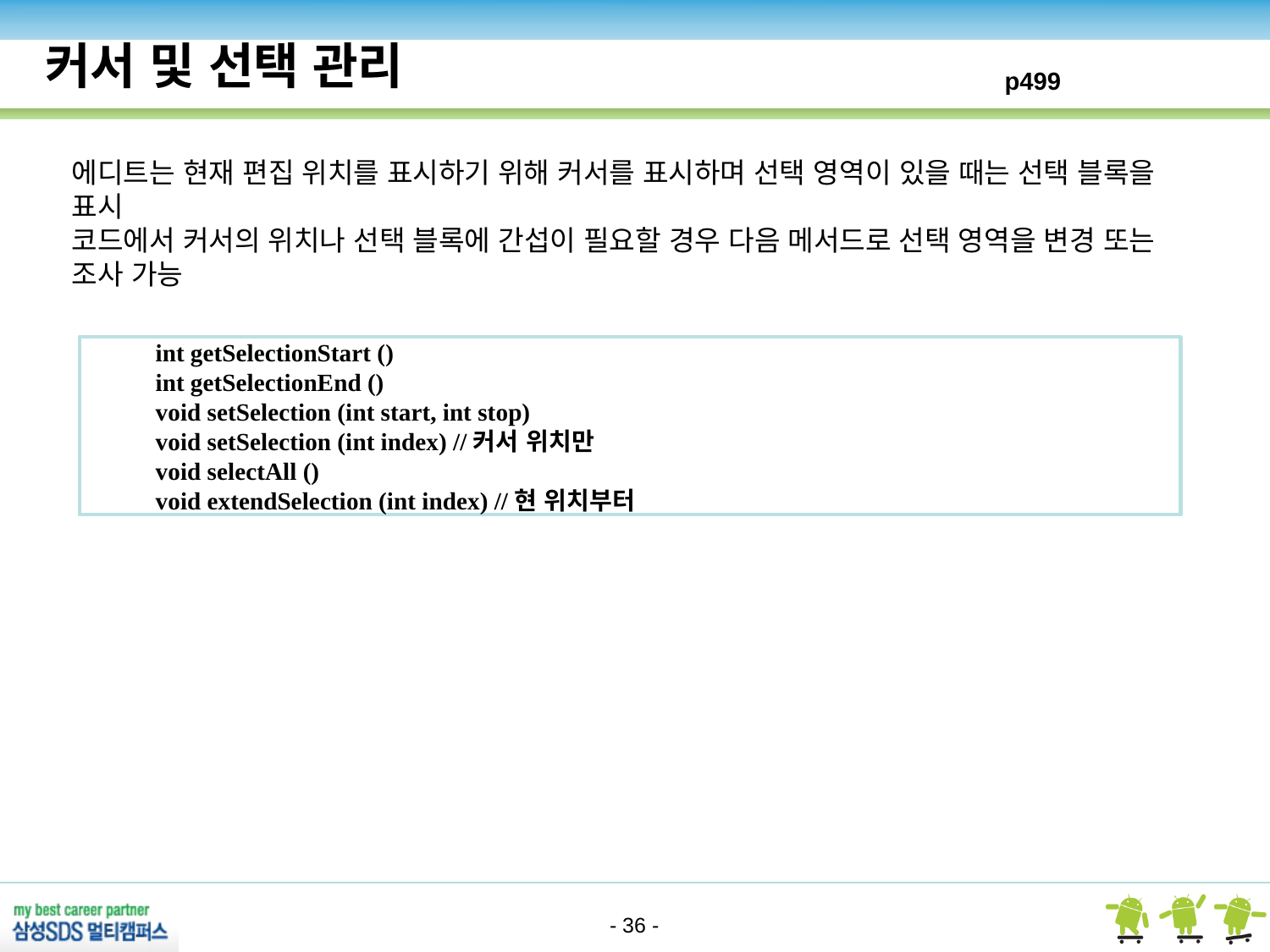

커서 및 선택 관리
p499
에디트는 현재 편집 위치를 표시하기 위해 커서를 표시하며 선택 영역이 있을 때는 선택 블록을 표시
코드에서 커서의 위치나 선택 블록에 간섭이 필요할 경우 다음 메서드로 선택 영역을 변경 또는 조사 가능
int getSelectionStart ()
int getSelectionEnd ()
void setSelection (int start, int stop)
void setSelection (int index) //커서 위치만
void selectAll ()
void extendSelection (int index) //현 위치부터
- 36 -